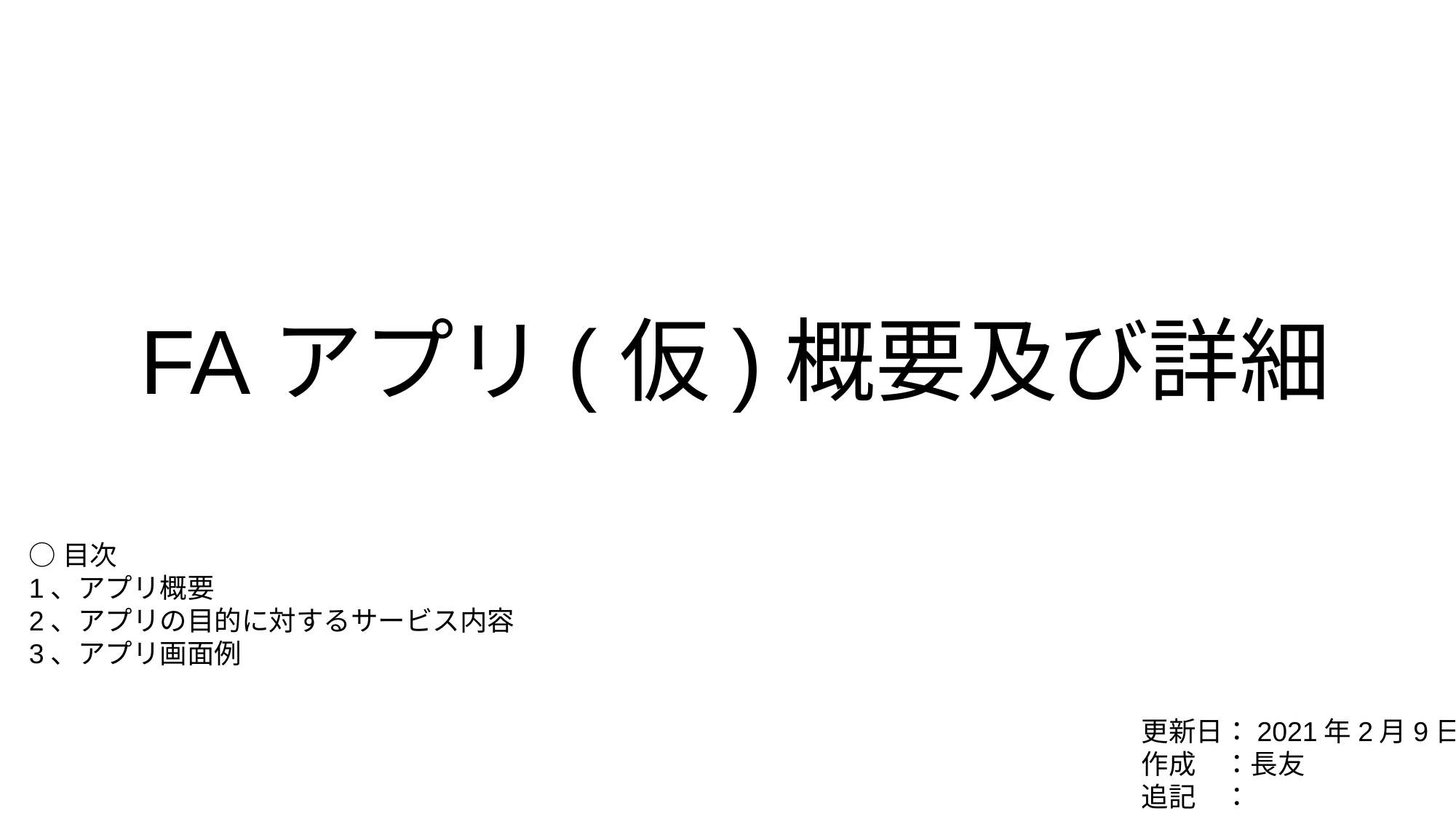

# FAアプリ(仮)概要及び詳細
○目次
1、アプリ概要
2、アプリの目的に対するサービス内容
3、アプリ画面例
更新日：2021年2月9日
作成　：長友
追記　：